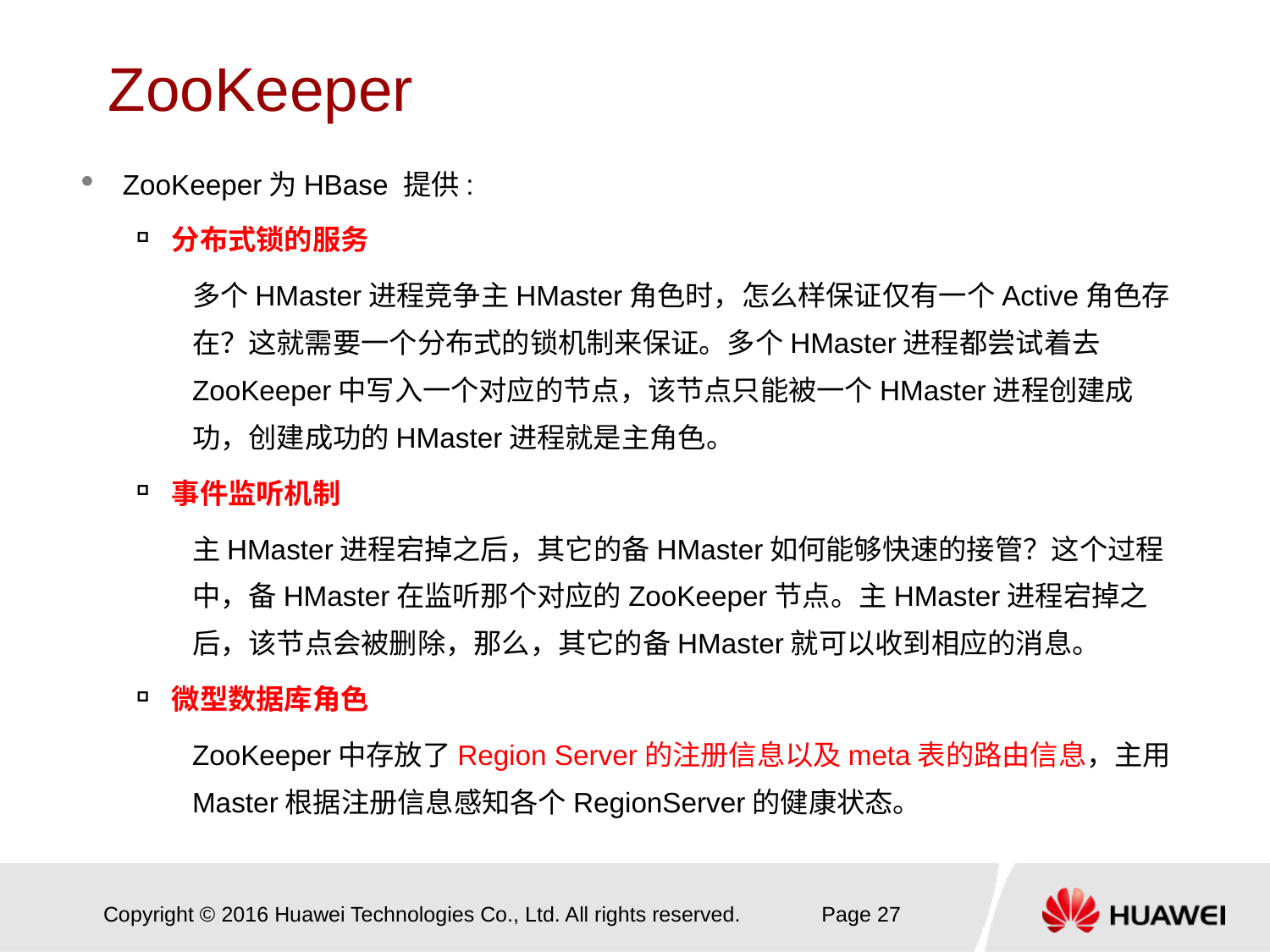

# ZooKeeper
ZooKeeper为HBase 提供:
分布式锁的服务
多个HMaster进程竞争主HMaster角色时，怎么样保证仅有一个Active角色存在？这就需要一个分布式的锁机制来保证。多个HMaster进程都尝试着去ZooKeeper中写入一个对应的节点，该节点只能被一个HMaster进程创建成功，创建成功的HMaster进程就是主角色。
事件监听机制
主HMaster进程宕掉之后，其它的备HMaster如何能够快速的接管？这个过程中，备HMaster在监听那个对应的ZooKeeper节点。主HMaster进程宕掉之后，该节点会被删除，那么，其它的备HMaster就可以收到相应的消息。
微型数据库角色
ZooKeeper中存放了Region Server的注册信息以及meta表的路由信息，主用Master根据注册信息感知各个RegionServer的健康状态。